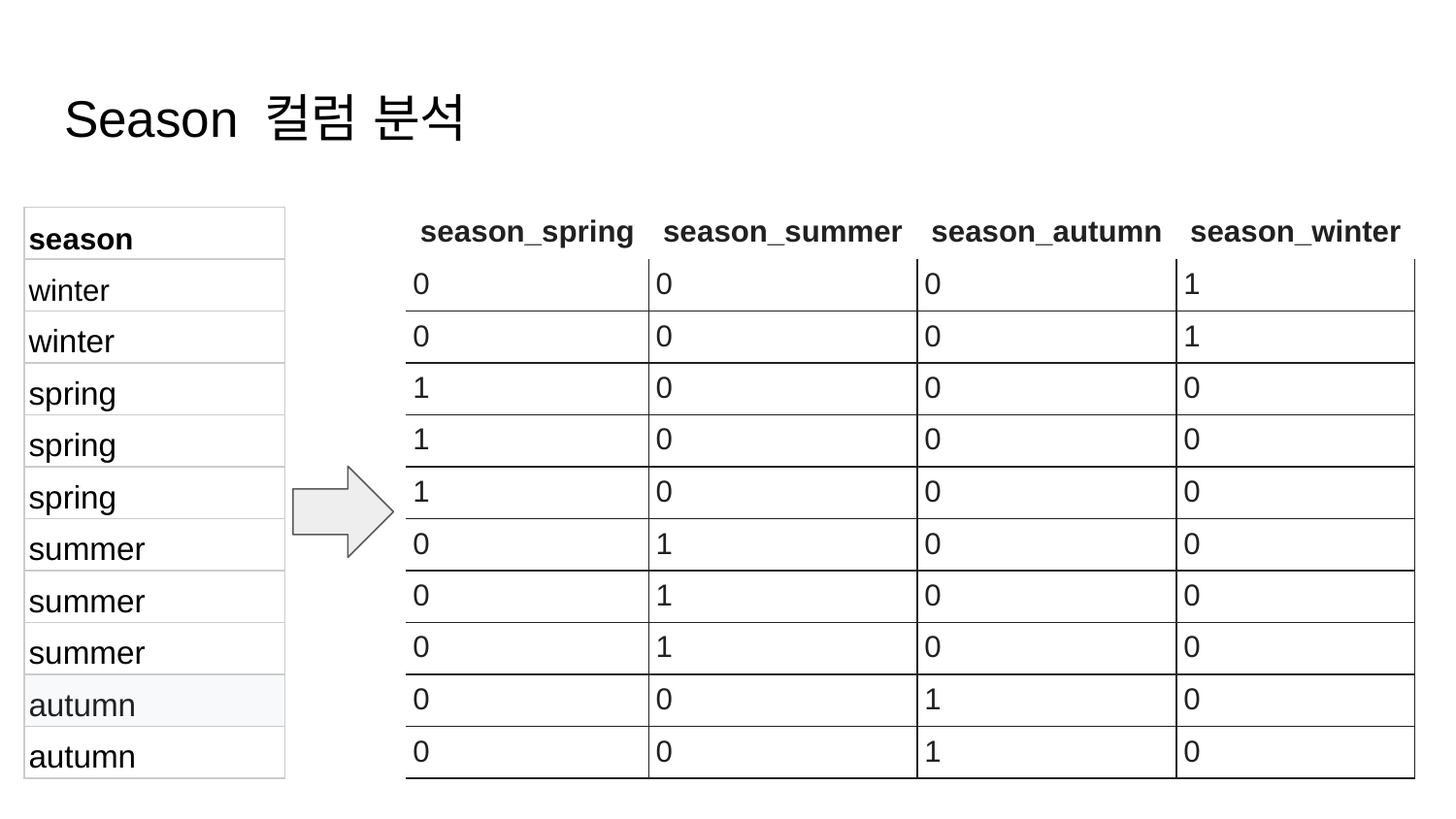

# Season 컬럼 분석
| season |
| --- |
| winter |
| winter |
| spring |
| spring |
| spring |
| summer |
| summer |
| summer |
| autumn |
| autumn |
| season\_spring | season\_summer | season\_autumn | season\_winter |
| --- | --- | --- | --- |
| 0 | 0 | 0 | 1 |
| 0 | 0 | 0 | 1 |
| 1 | 0 | 0 | 0 |
| 1 | 0 | 0 | 0 |
| 1 | 0 | 0 | 0 |
| 0 | 1 | 0 | 0 |
| 0 | 1 | 0 | 0 |
| 0 | 1 | 0 | 0 |
| 0 | 0 | 1 | 0 |
| 0 | 0 | 1 | 0 |